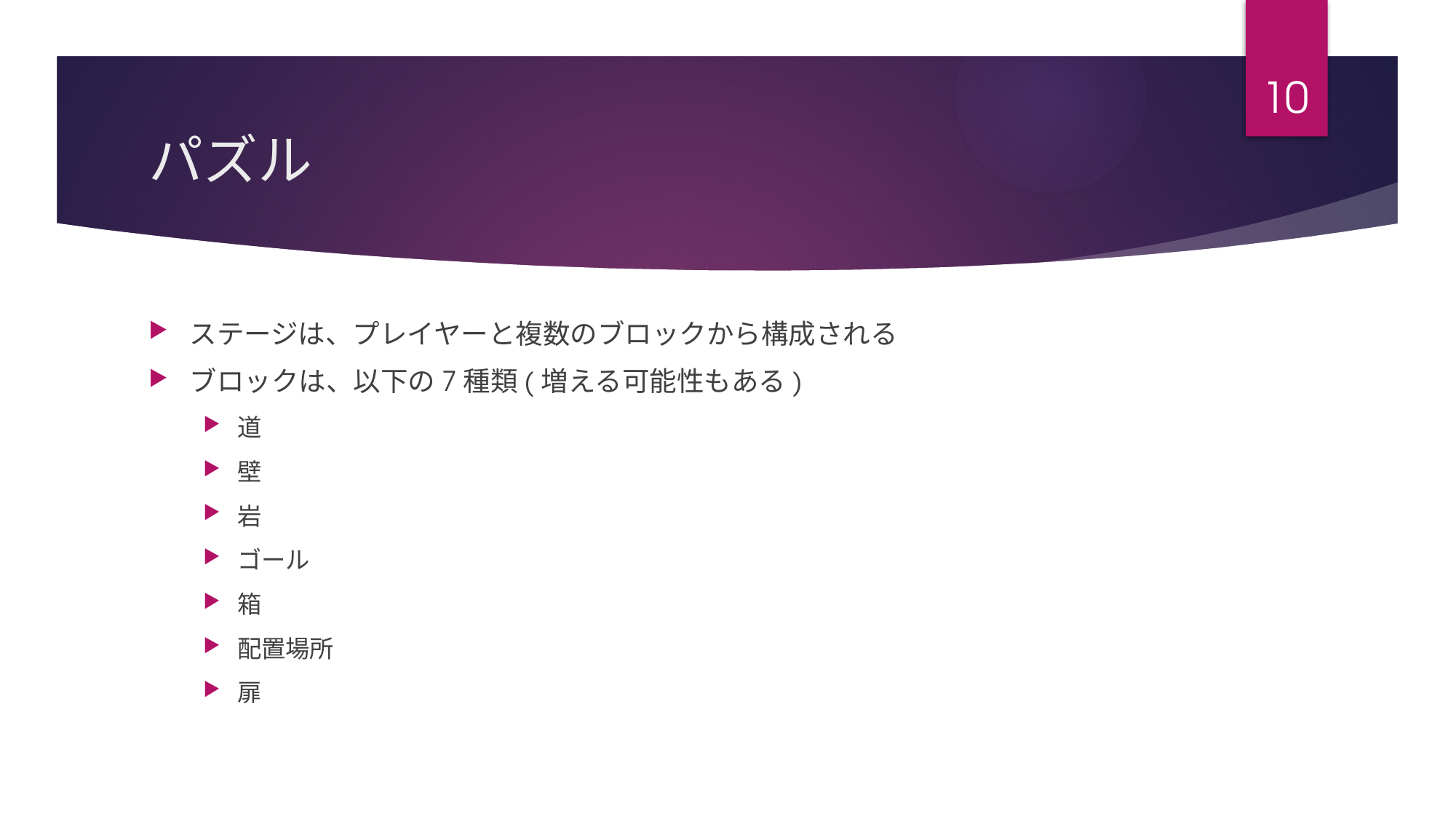

10
# パズル
ステージは、プレイヤーと複数のブロックから構成される
ブロックは、以下の7種類(増える可能性もある)
道
壁
岩
ゴール
箱
配置場所
扉